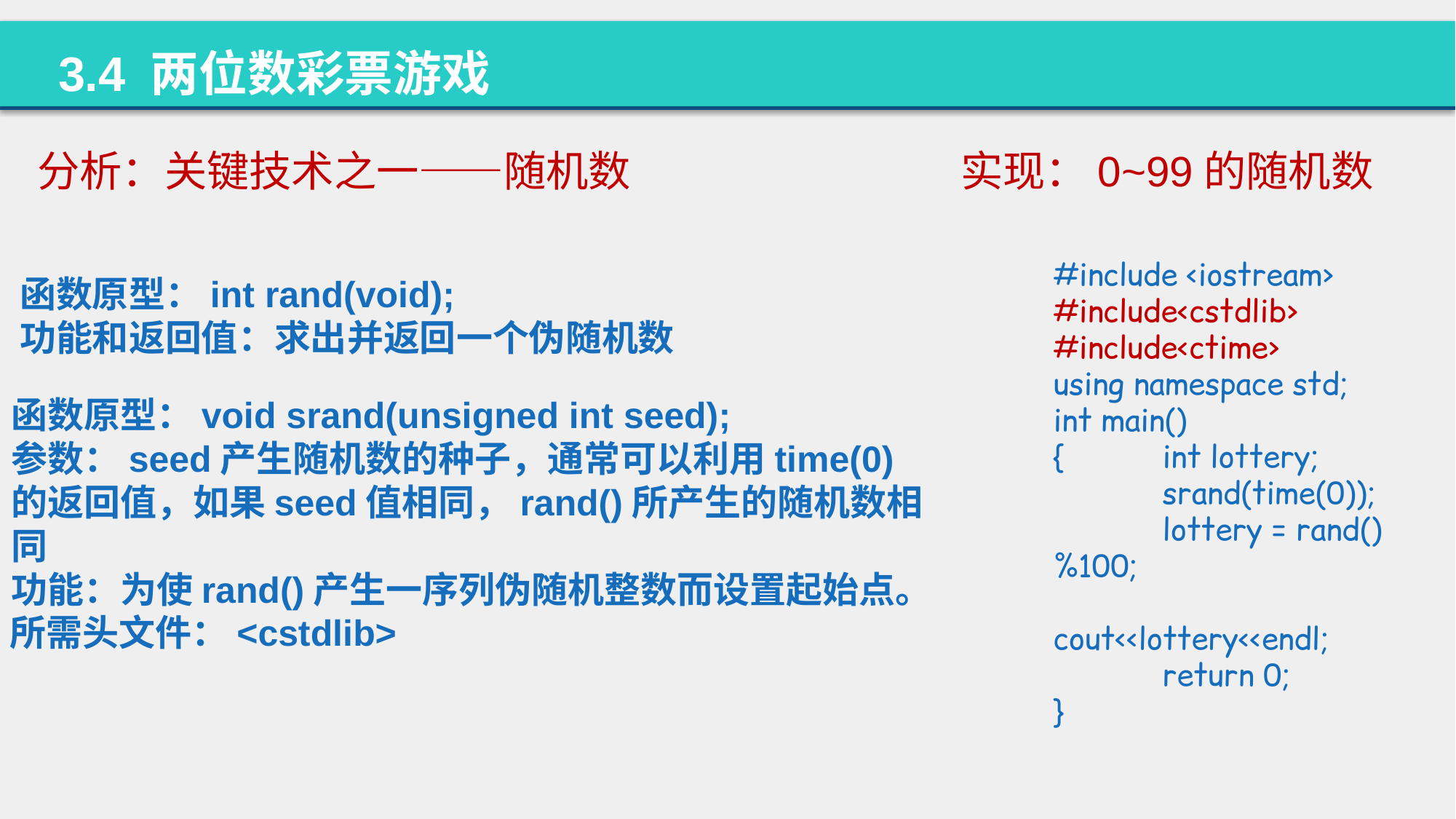

3.4 两位数彩票游戏
分析：关键技术之一——随机数
实现：0~99的随机数
#include <iostream>
#include<cstdlib>
#include<ctime>
using namespace std;
int main()
{	int lottery;
	srand(time(0));
	lottery = rand()%100;
	cout<<lottery<<endl;
	return 0;
}
函数原型：int rand(void);
功能和返回值：求出并返回一个伪随机数
函数原型：void srand(unsigned int seed);
参数：seed产生随机数的种子，通常可以利用time(0)的返回值，如果seed值相同，rand()所产生的随机数相同
功能：为使rand()产生一序列伪随机整数而设置起始点。
所需头文件：<cstdlib>